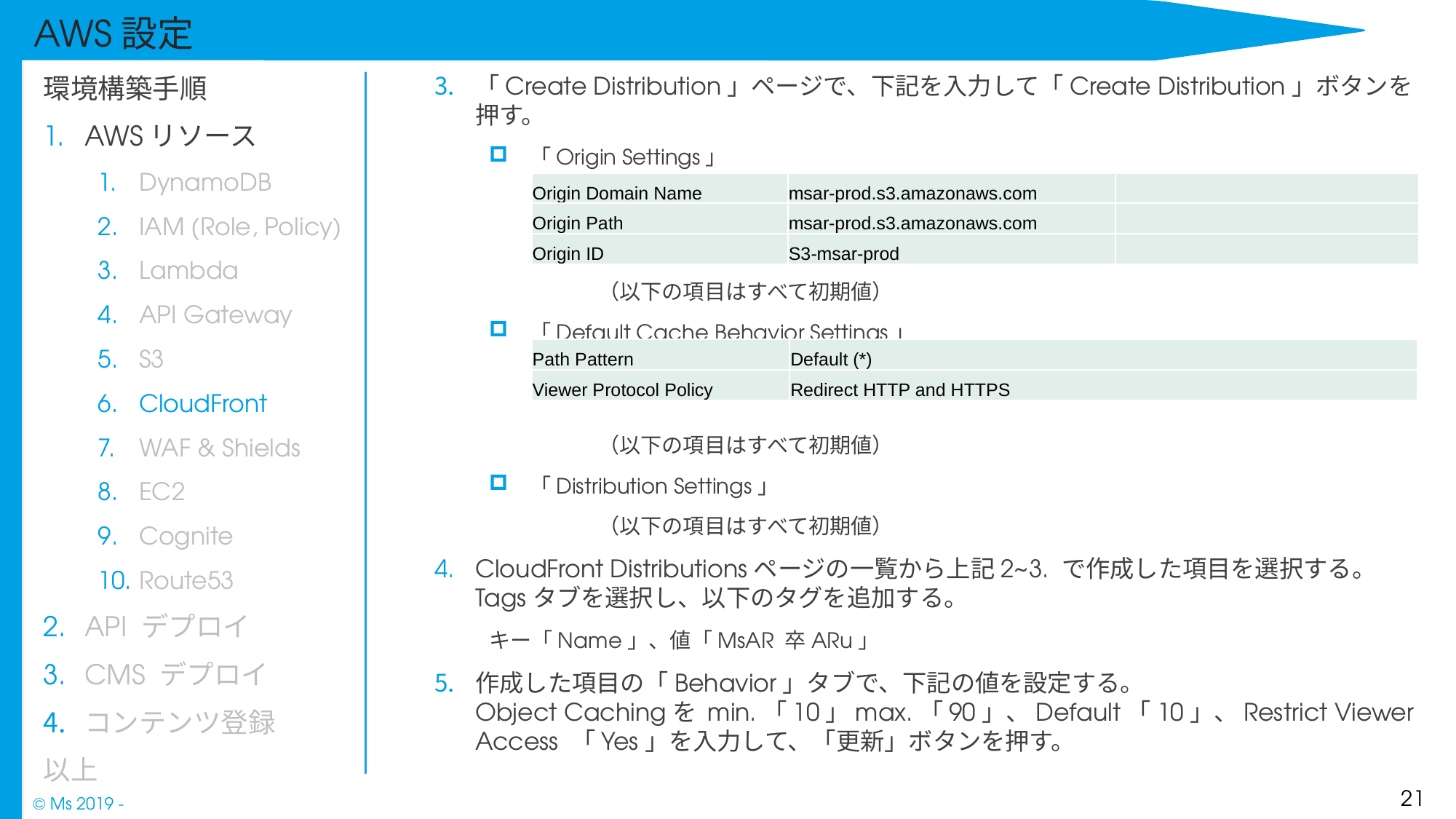

# AWS設定
「Create Distribution」ページで、下記を入力して「Create Distribution」ボタンを押す。
「Origin Settings」

	（以下の項目はすべて初期値）
「Default Cache Behavior Settings」

	（以下の項目はすべて初期値）
「Distribution Settings」
	（以下の項目はすべて初期値）
CloudFront Distributionsページの一覧から上記2~3. で作成した項目を選択する。
Tagsタブを選択し、以下のタグを追加する。
キー「Name」、値「MsAR 卒ARu」
作成した項目の「Behavior」タブで、下記の値を設定する。
Object Cachingを min.「10」max.「90」、Default「10」、Restrict Viewer Access 「Yes」を入力して、「更新」ボタンを押す。
環境構築手順
AWSリソース
DynamoDB
IAM (Role, Policy)
Lambda
API Gateway
S3
CloudFront
WAF & Shields
EC2
Cognite
Route53
API デプロイ
CMS デプロイ
コンテンツ登録
以上
| Origin Domain Name | msar-prod.s3.amazonaws.com |  |
| --- | --- | --- |
| Origin Path | msar-prod.s3.amazonaws.com |  |
| Origin ID | S3-msar-prod |  |
| Path Pattern | Default (\*) |
| --- | --- |
| Viewer Protocol Policy | Redirect HTTP and HTTPS |
21